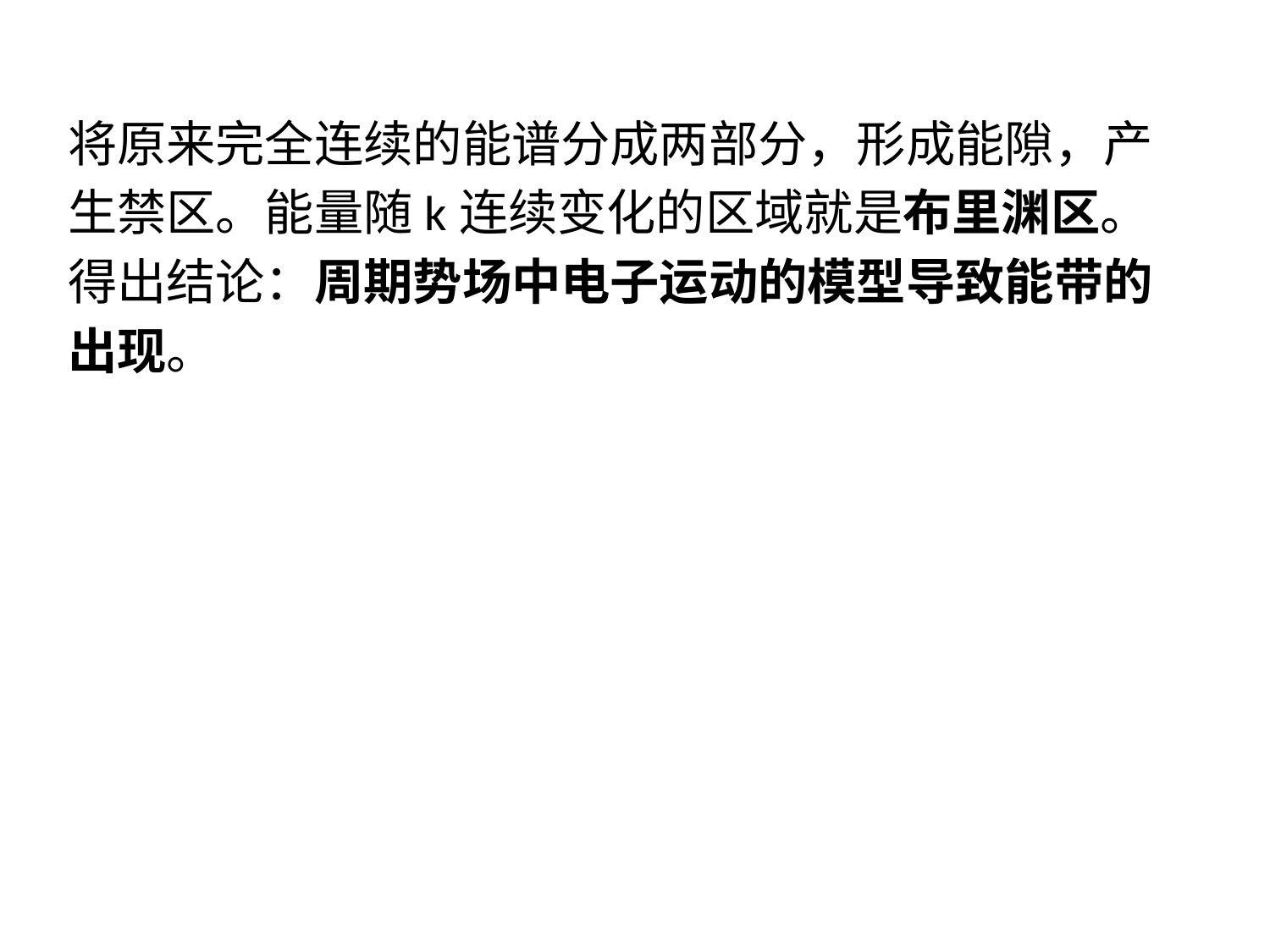

将原来完全连续的能谱分成两部分，形成能隙，产
生禁区。能量随k连续变化的区域就是布里渊区。
得出结论：周期势场中电子运动的模型导致能带的
出现。